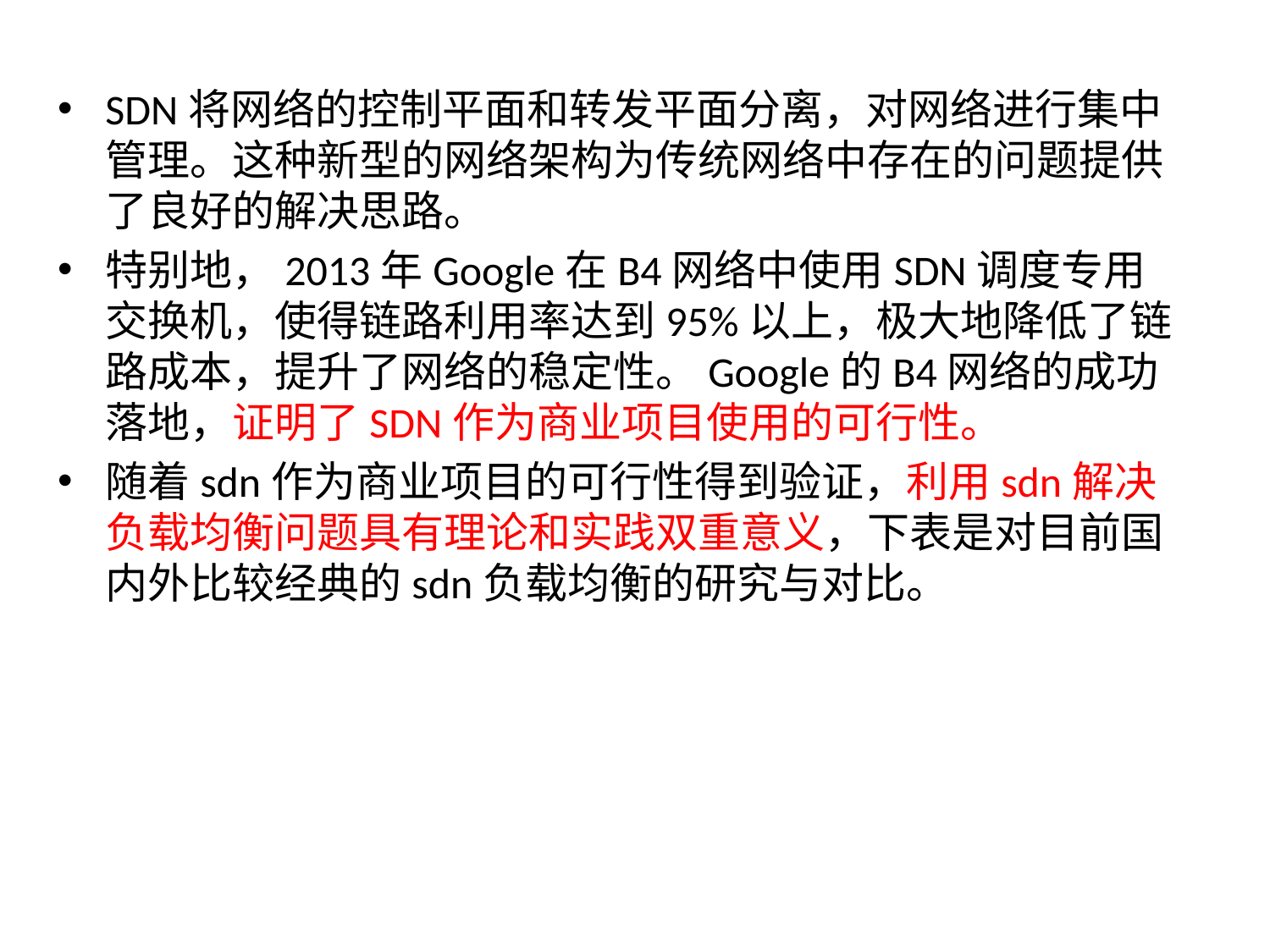

SDN将网络的控制平面和转发平面分离，对网络进行集中管理。这种新型的网络架构为传统网络中存在的问题提供了良好的解决思路。
特别地，2013年Google在B4网络中使用SDN调度专用交换机，使得链路利用率达到95%以上，极大地降低了链路成本，提升了网络的稳定性。Google的B4网络的成功落地，证明了SDN作为商业项目使用的可行性。
随着sdn作为商业项目的可行性得到验证，利用sdn解决负载均衡问题具有理论和实践双重意义，下表是对目前国内外比较经典的sdn负载均衡的研究与对比。